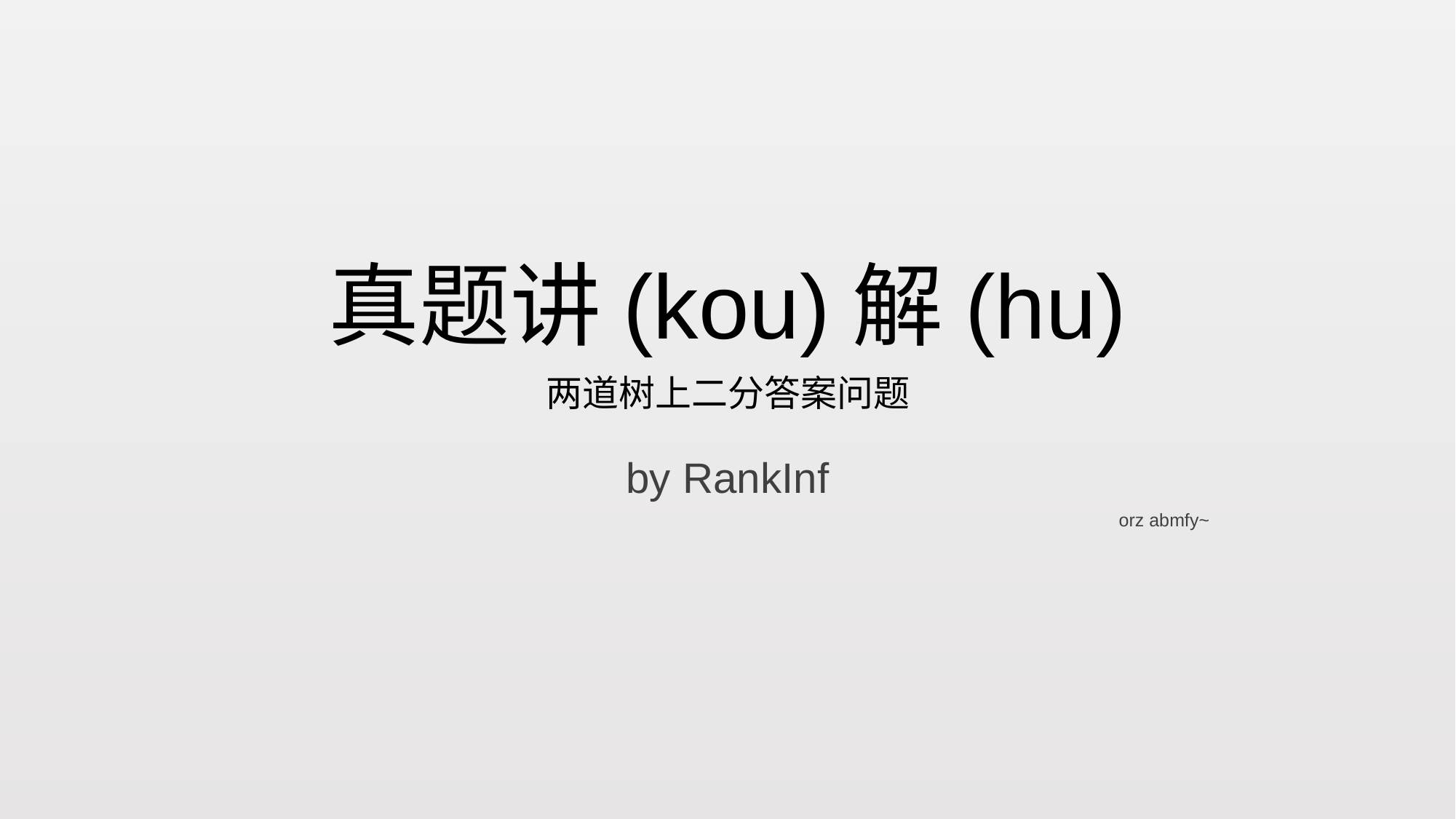

# 真题讲(kou)解(hu) 两道树上二分答案问题
by RankInf
								orz abmfy~